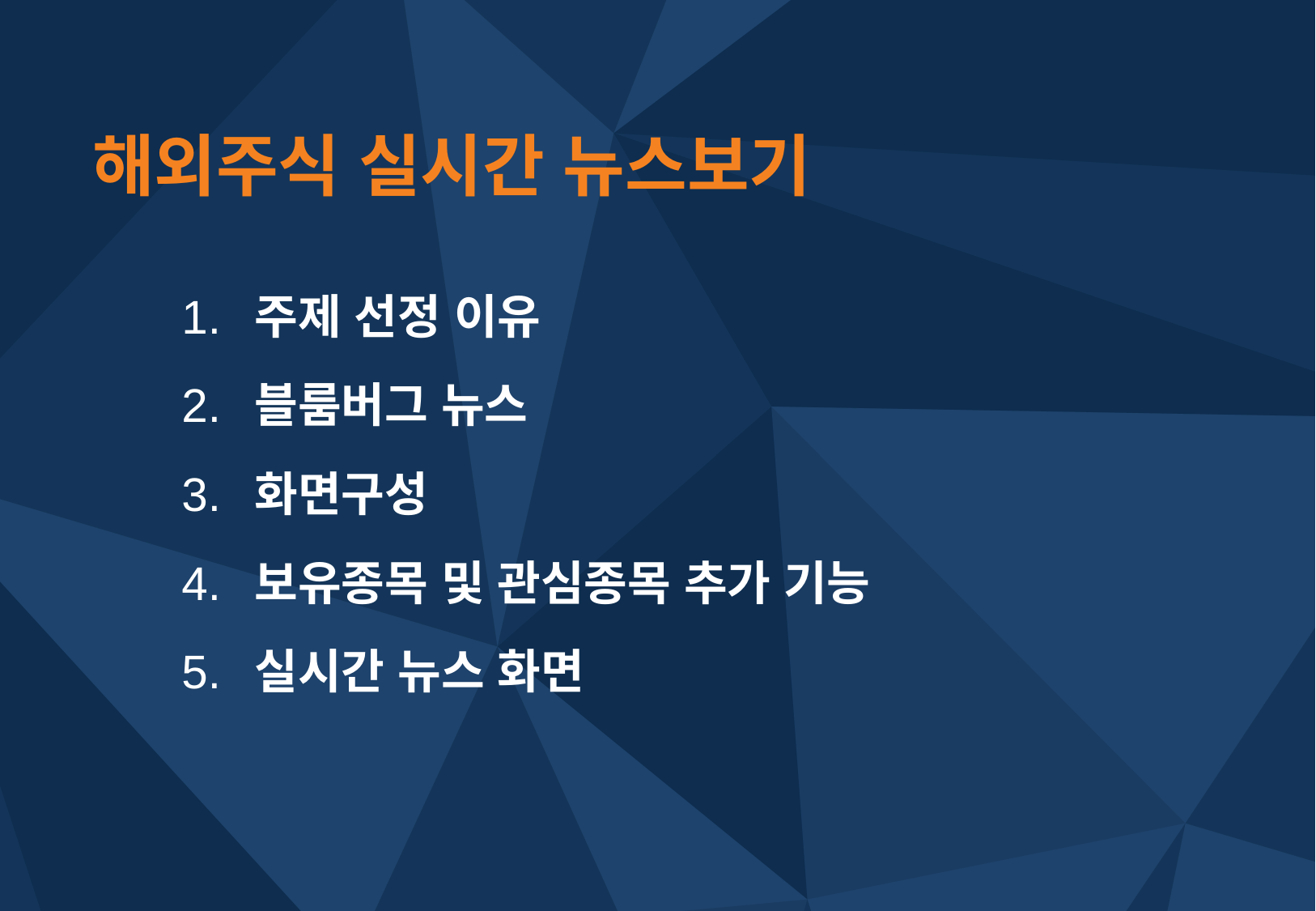

# 해외주식 실시간 뉴스보기
1.
2.
3.
4.
5.
주제 선정 이유
블룸버그 뉴스
화면구성
보유종목 및 관심종목 추가 기능
실시간 뉴스 화면